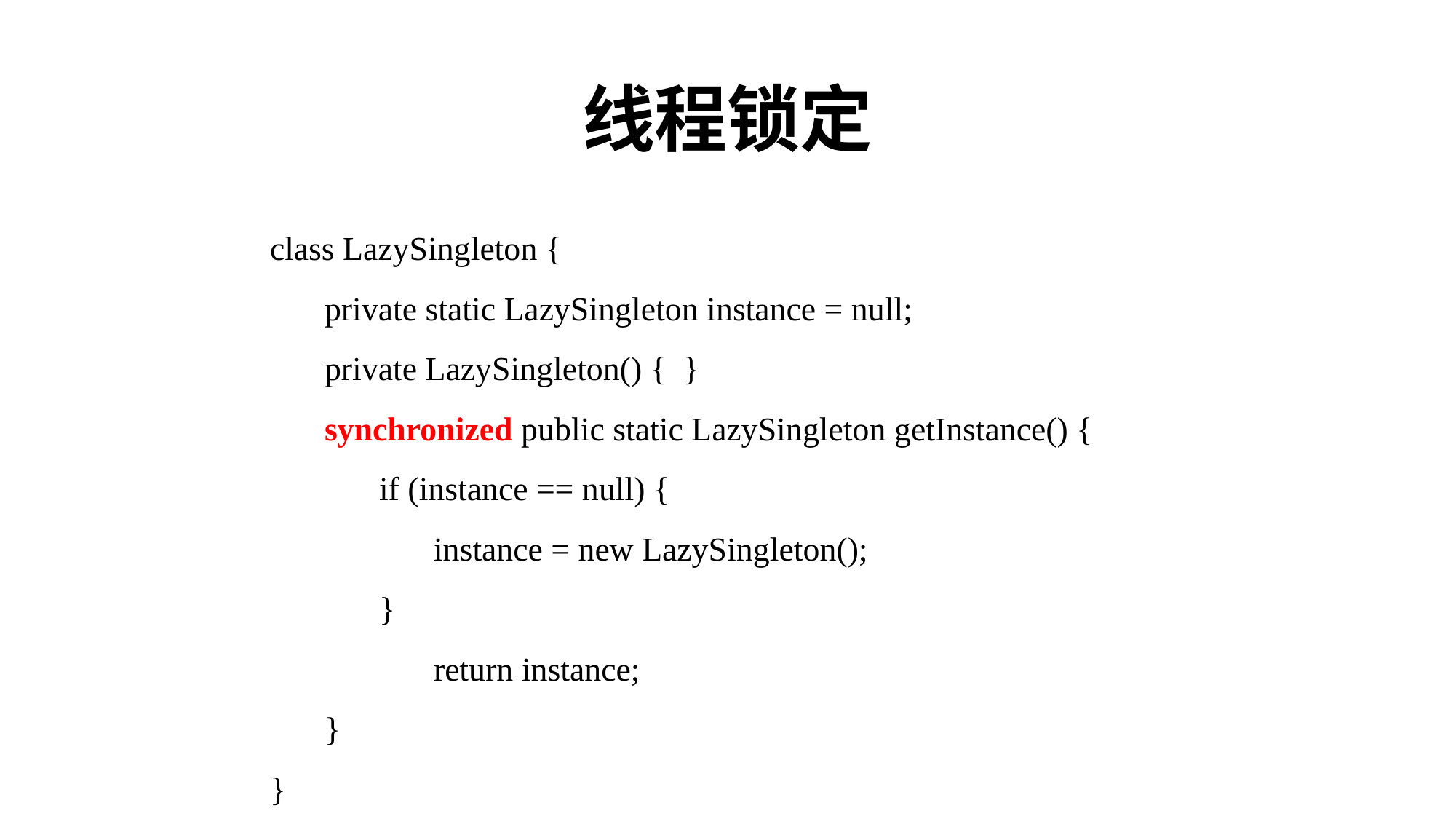

# 线程锁定
class LazySingleton {
private static LazySingleton instance = null;
private LazySingleton() {  }
synchronized public static LazySingleton getInstance() {
if (instance == null) {
instance = new LazySingleton();
}
	return instance;
}
}